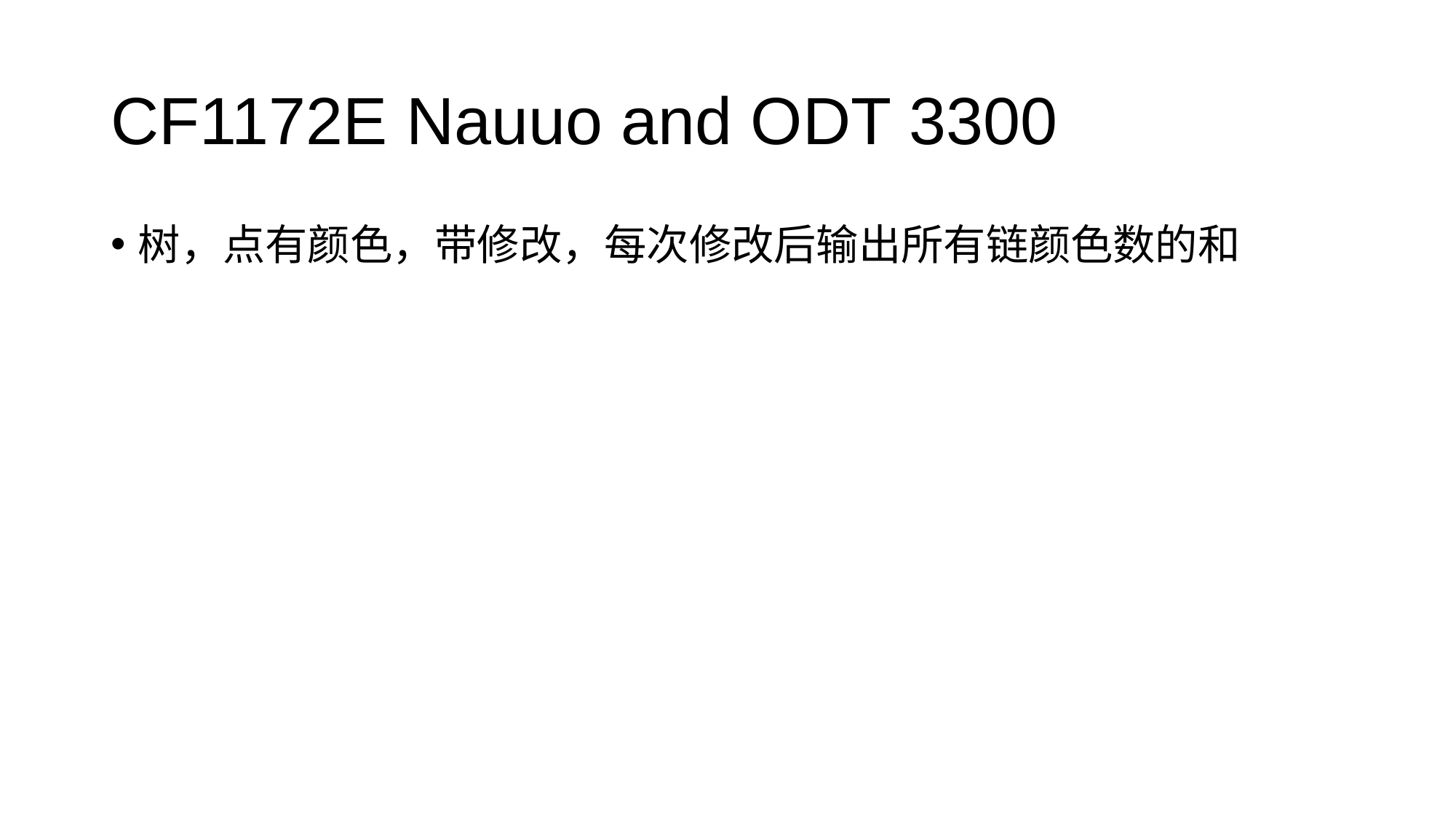

# CF1172E Nauuo and ODT 3300
树，点有颜色，带修改，每次修改后输出所有链颜色数的和